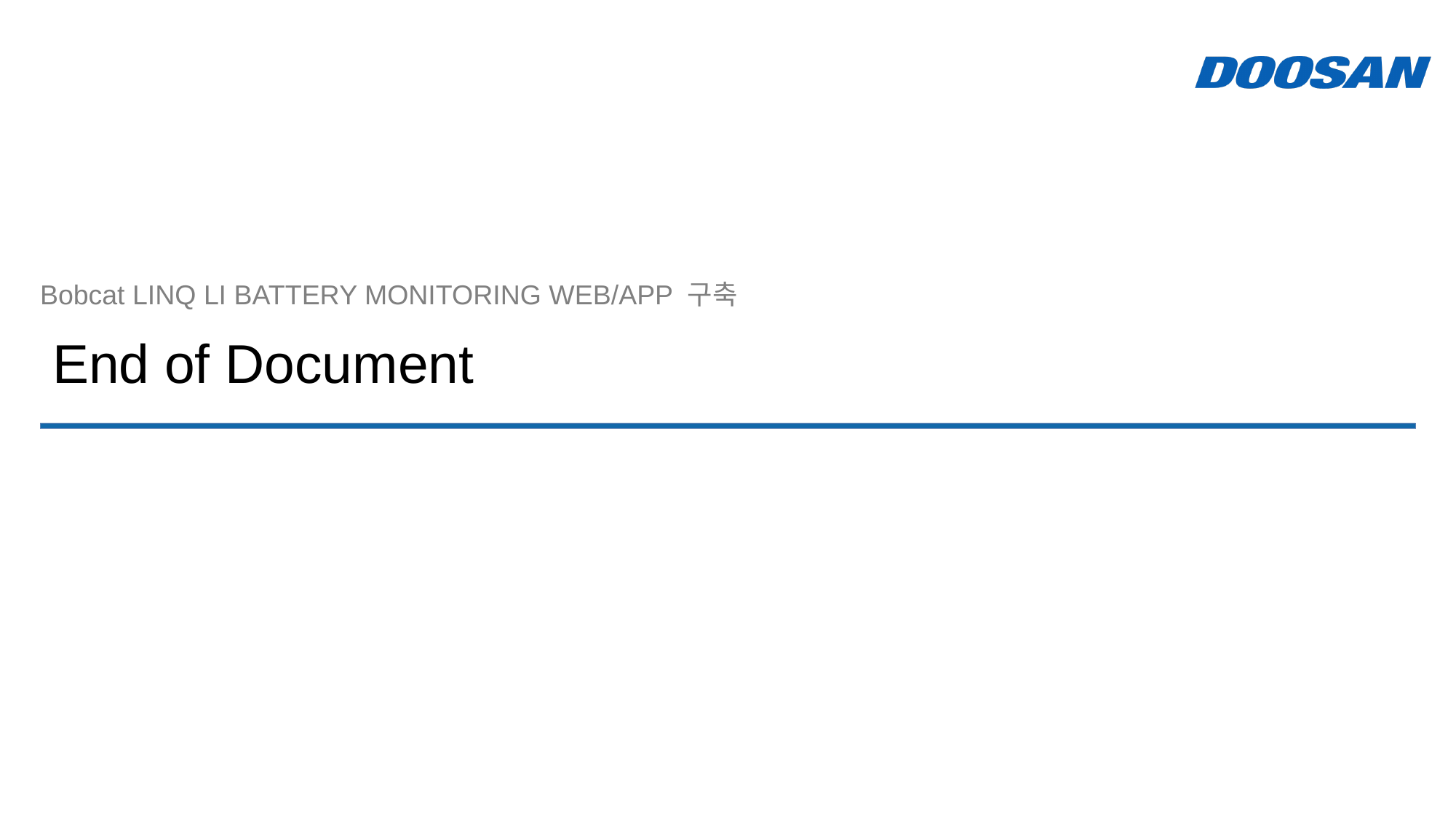

Bobcat LINQ LI BATTERY MONITORING WEB/APP 구축
End of Document